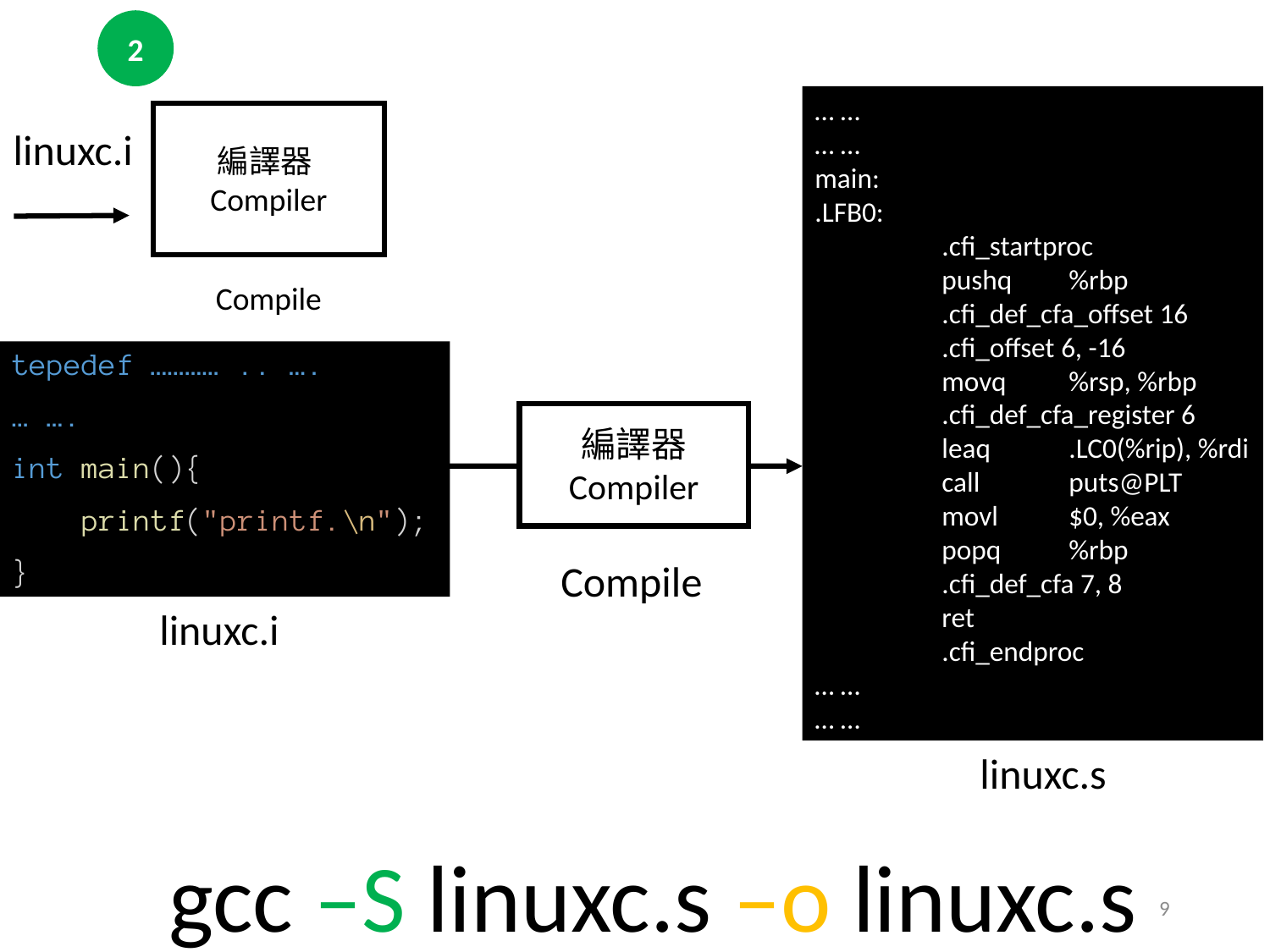

2
… …
… …
main:
.LFB0:
	.cfi_startproc
	pushq	%rbp
	.cfi_def_cfa_offset 16
	.cfi_offset 6, -16
	movq	%rsp, %rbp
	.cfi_def_cfa_register 6
	leaq	.LC0(%rip), %rdi
	call	puts@PLT
	movl	$0, %eax
	popq	%rbp
	.cfi_def_cfa 7, 8
	ret
	.cfi_endproc
… …
… …
編譯器Compiler
linuxc.i
Compile
tepedef ………… .. ….
… ….
int main(){
    printf("printf.\n");
}

編譯器
Compiler
Compile
linuxc.i
linuxc.s
gcc –S linuxc.s –o linuxc.s
9